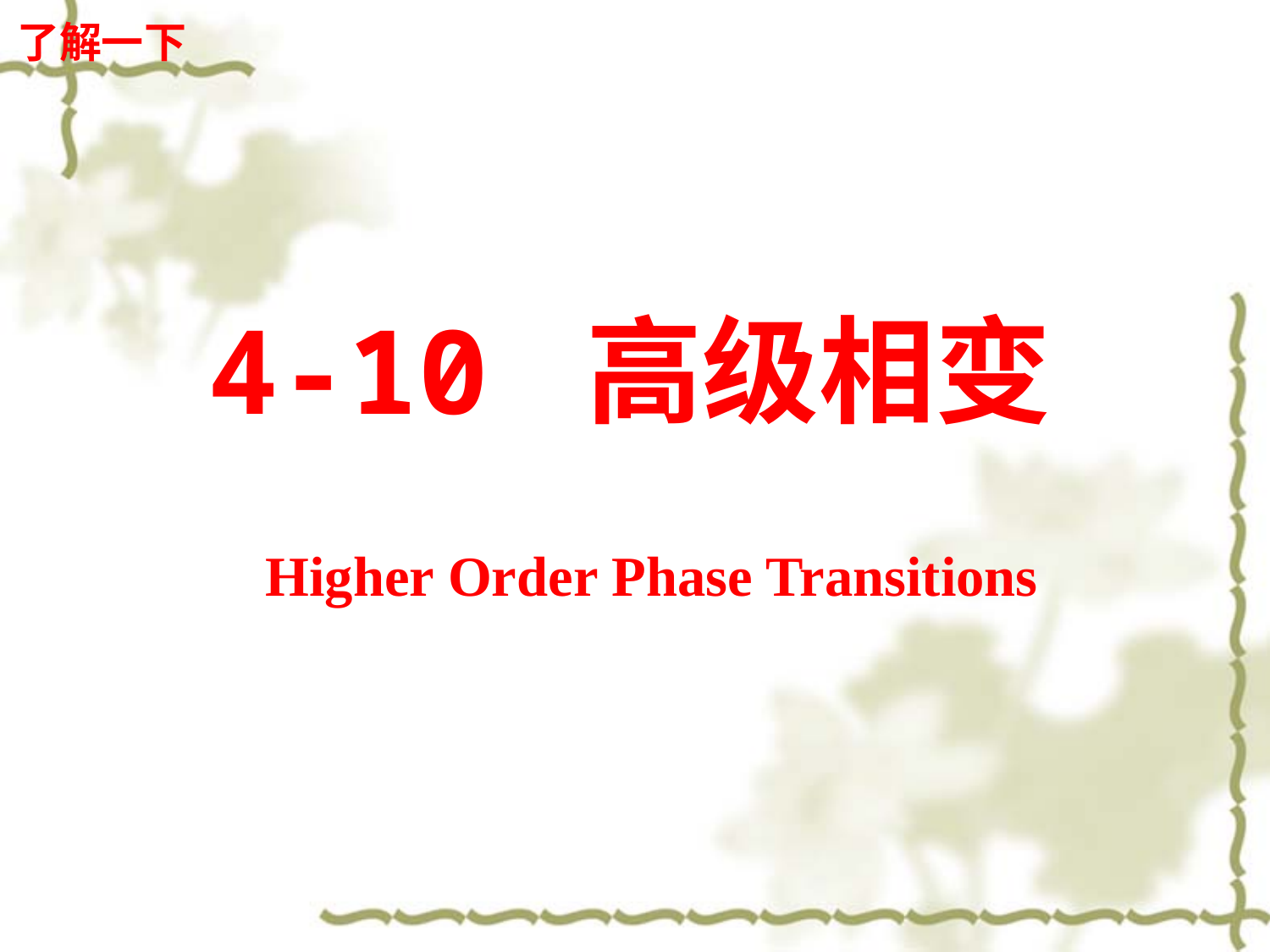

了解一下
4-10 高级相变
Higher Order Phase Transitions